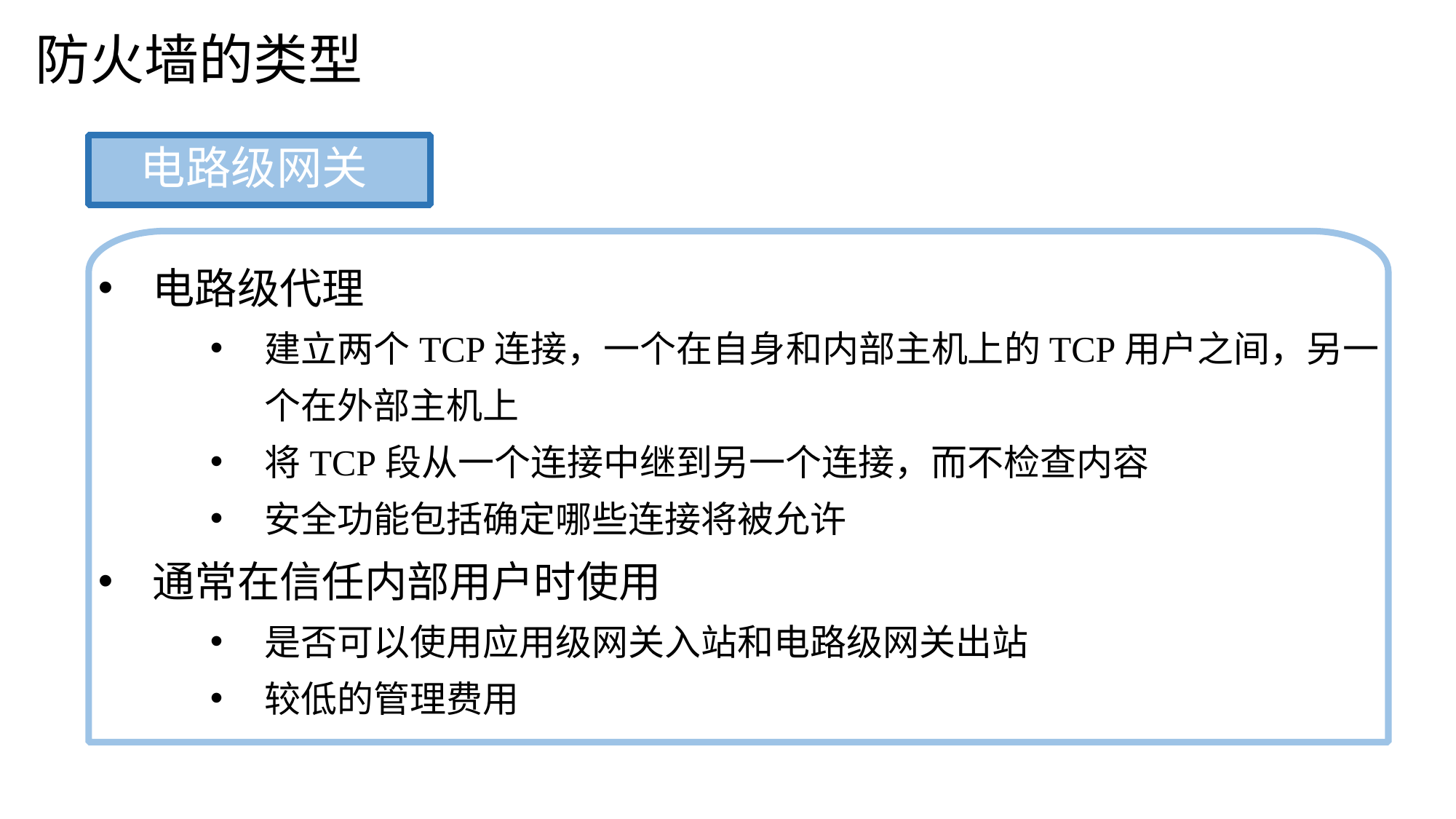

防火墙的类型
电路级网关
电路级代理
建立两个TCP连接，一个在自身和内部主机上的TCP用户之间，另一个在外部主机上
将TCP段从一个连接中继到另一个连接，而不检查内容
安全功能包括确定哪些连接将被允许
通常在信任内部用户时使用
是否可以使用应用级网关入站和电路级网关出站
较低的管理费用